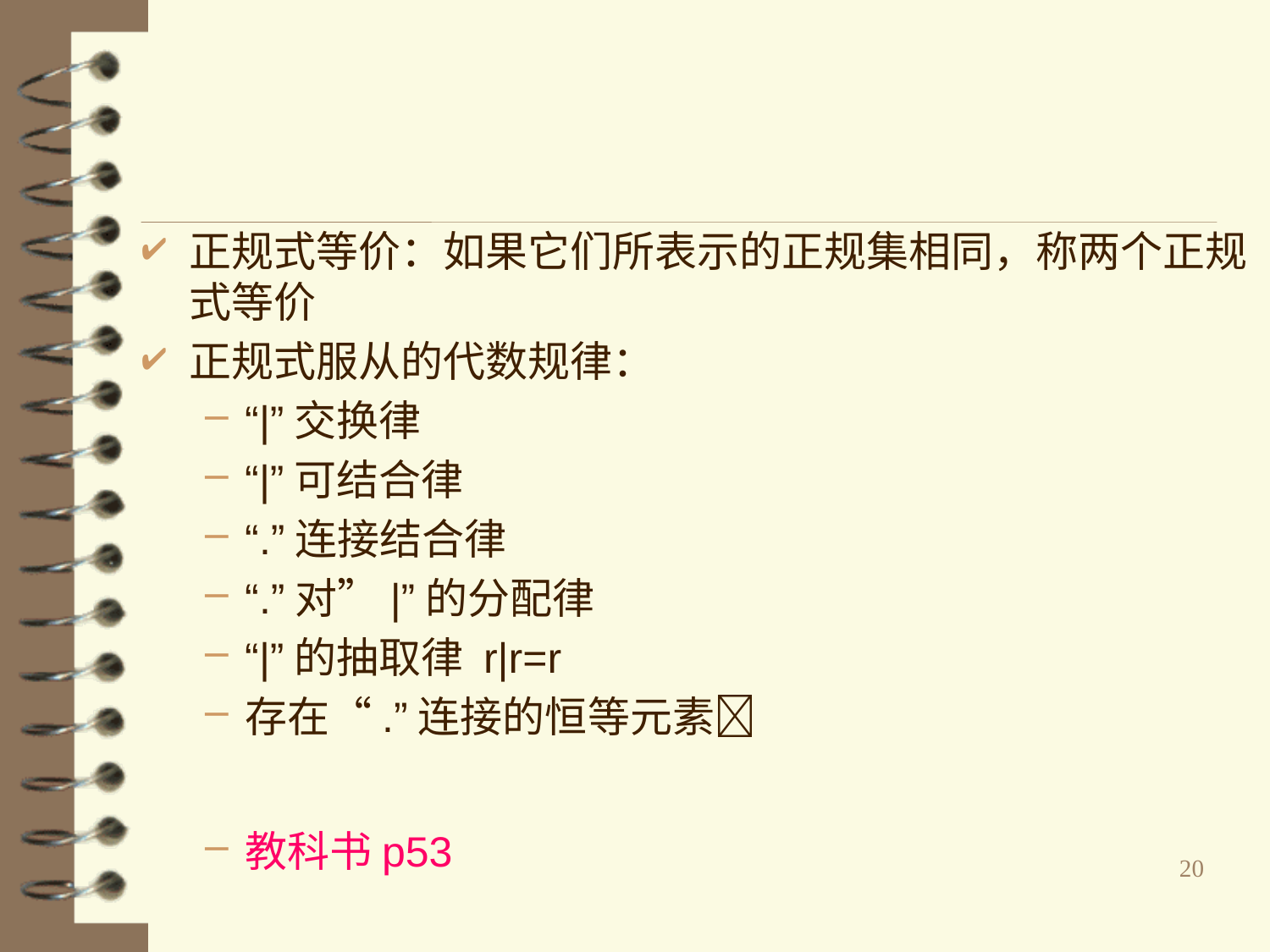

#
正规式等价：如果它们所表示的正规集相同，称两个正规式等价
正规式服从的代数规律：
“|”交换律
“|”可结合律
“.”连接结合律
“.”对”|”的分配律
“|”的抽取律 r|r=r
存在“.”连接的恒等元素ε

教科书p53
20